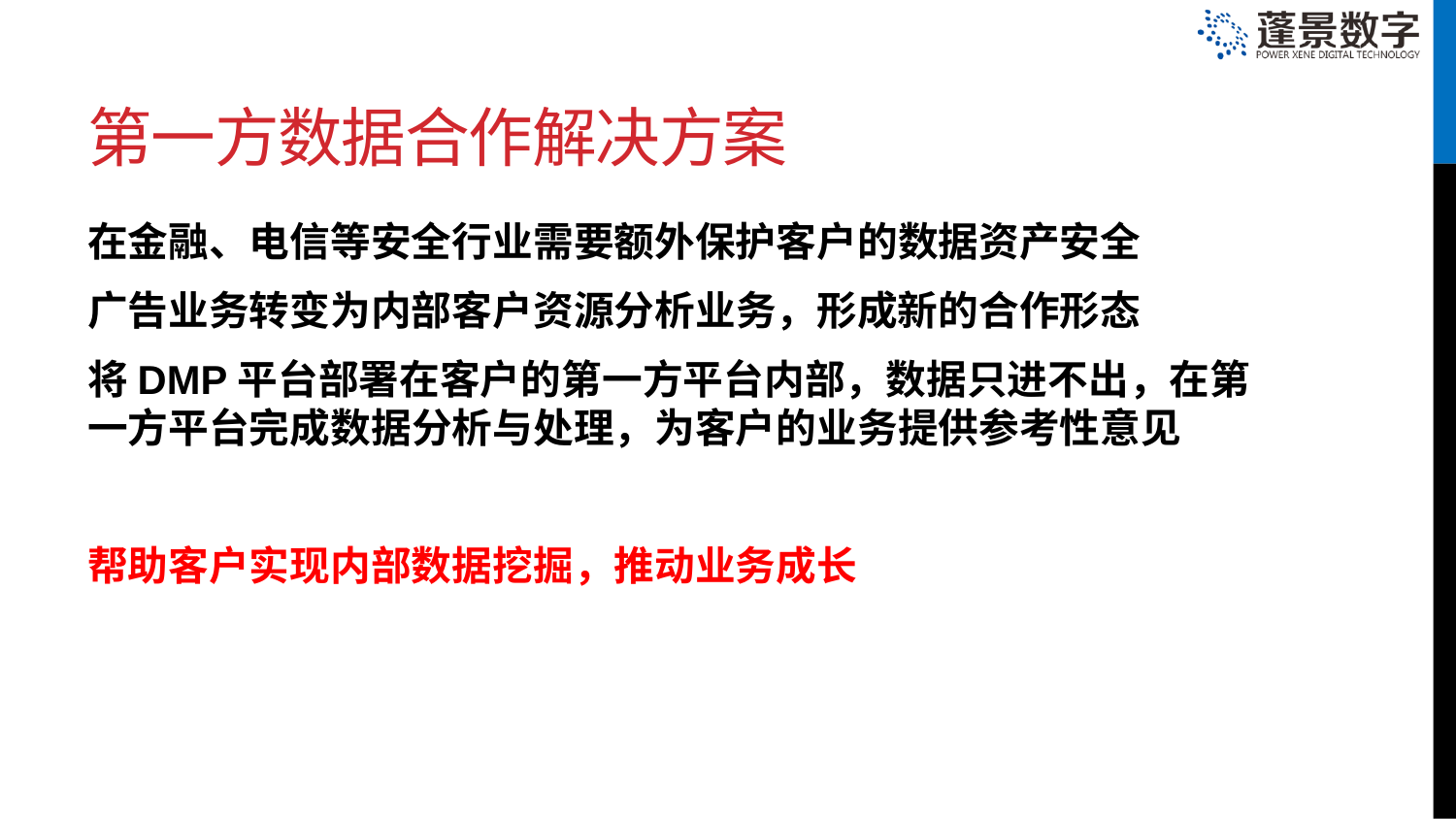

# 第一方数据合作解决方案
在金融、电信等安全行业需要额外保护客户的数据资产安全
广告业务转变为内部客户资源分析业务，形成新的合作形态
将DMP平台部署在客户的第一方平台内部，数据只进不出，在第一方平台完成数据分析与处理，为客户的业务提供参考性意见

帮助客户实现内部数据挖掘，推动业务成长